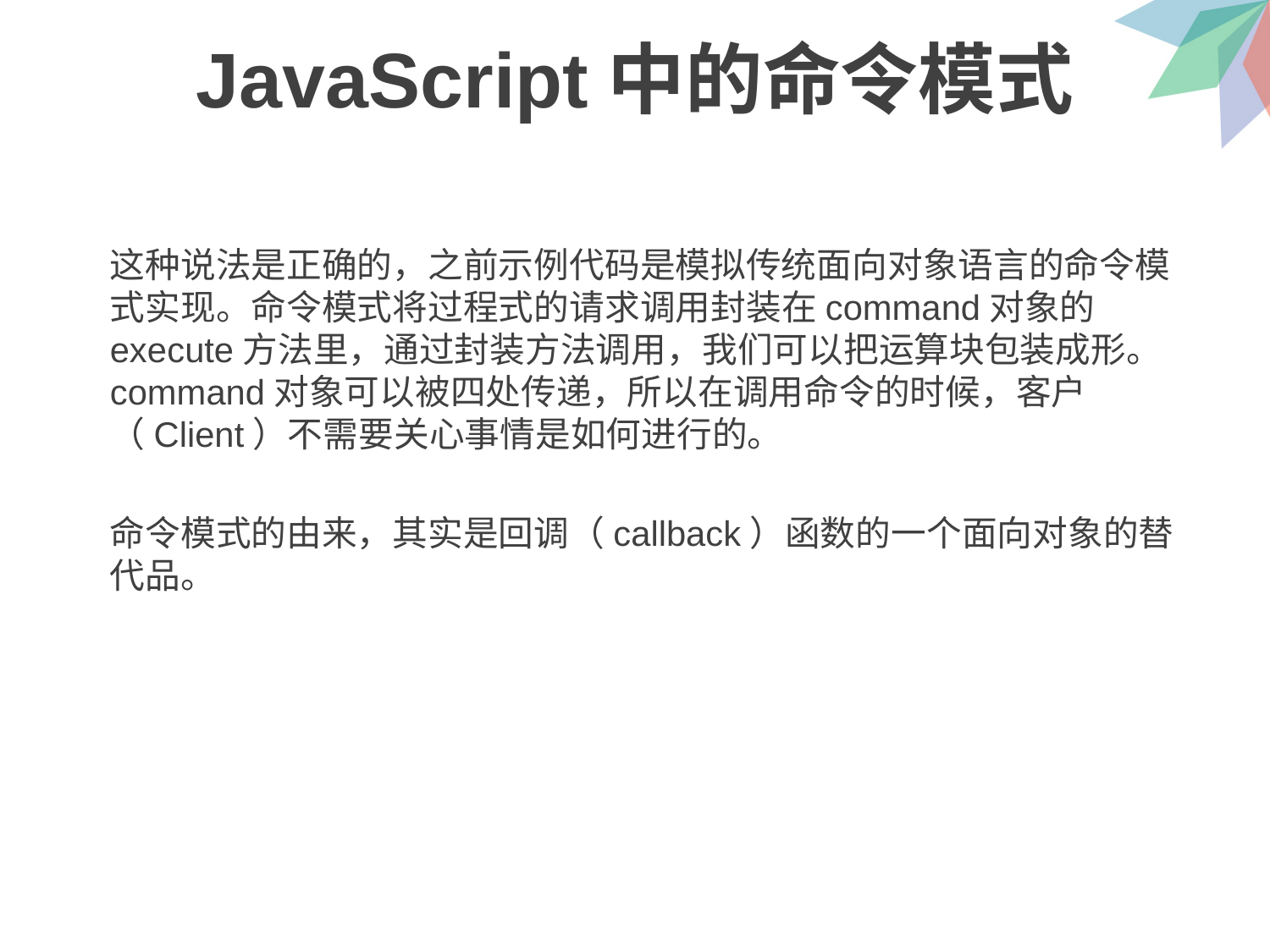

# JavaScript中的命令模式
这种说法是正确的，之前示例代码是模拟传统面向对象语言的命令模式实现。命令模式将过程式的请求调用封装在command对象的execute方法里，通过封装方法调用，我们可以把运算块包装成形。command对象可以被四处传递，所以在调用命令的时候，客户（Client）不需要关心事情是如何进行的。

命令模式的由来，其实是回调（callback）函数的一个面向对象的替代品。